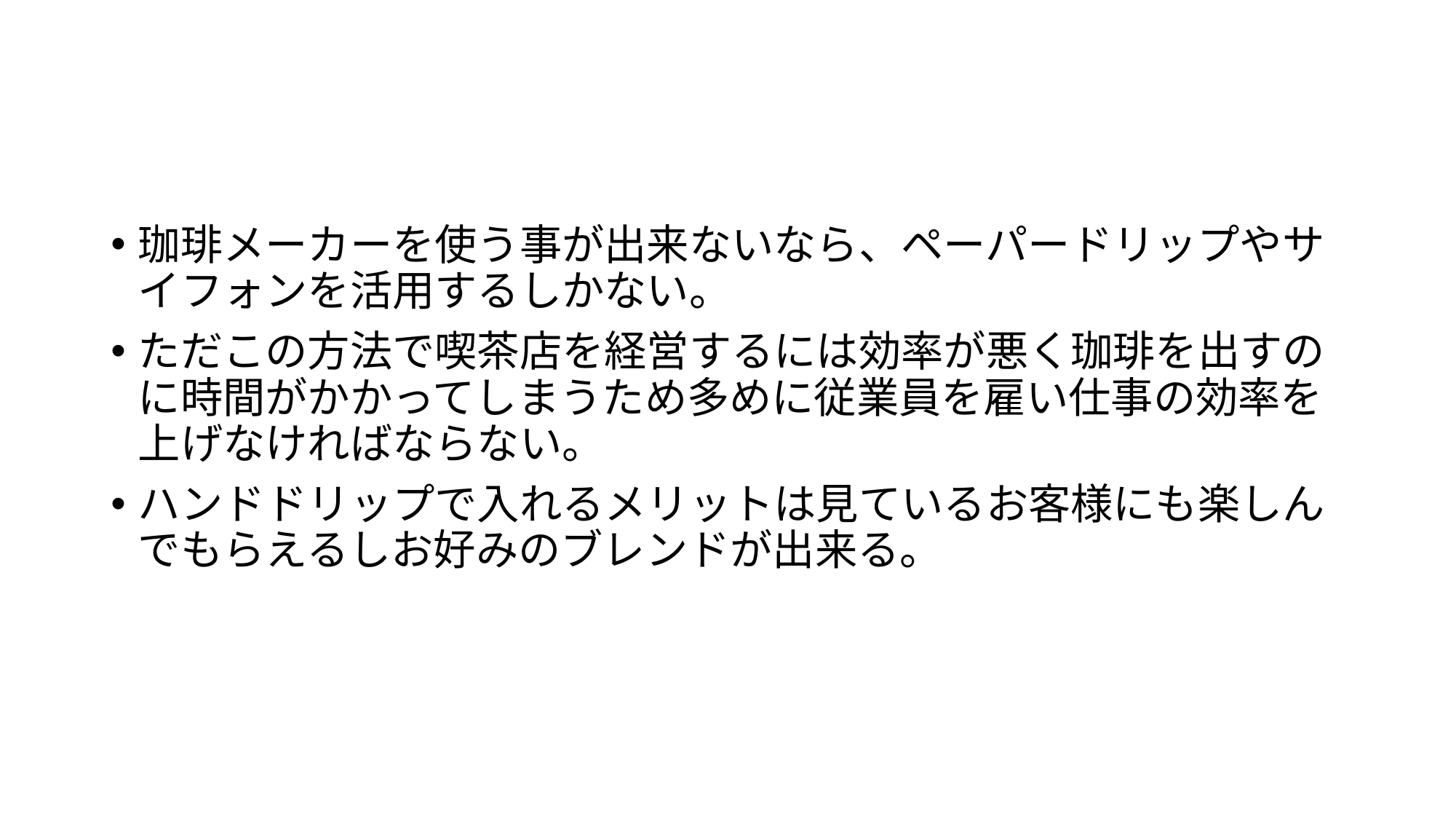

#
珈琲メーカーを使う事が出来ないなら、ペーパードリップやサイフォンを活用するしかない。
ただこの方法で喫茶店を経営するには効率が悪く珈琲を出すのに時間がかかってしまうため多めに従業員を雇い仕事の効率を上げなければならない。
ハンドドリップで入れるメリットは見ているお客様にも楽しんでもらえるしお好みのブレンドが出来る。